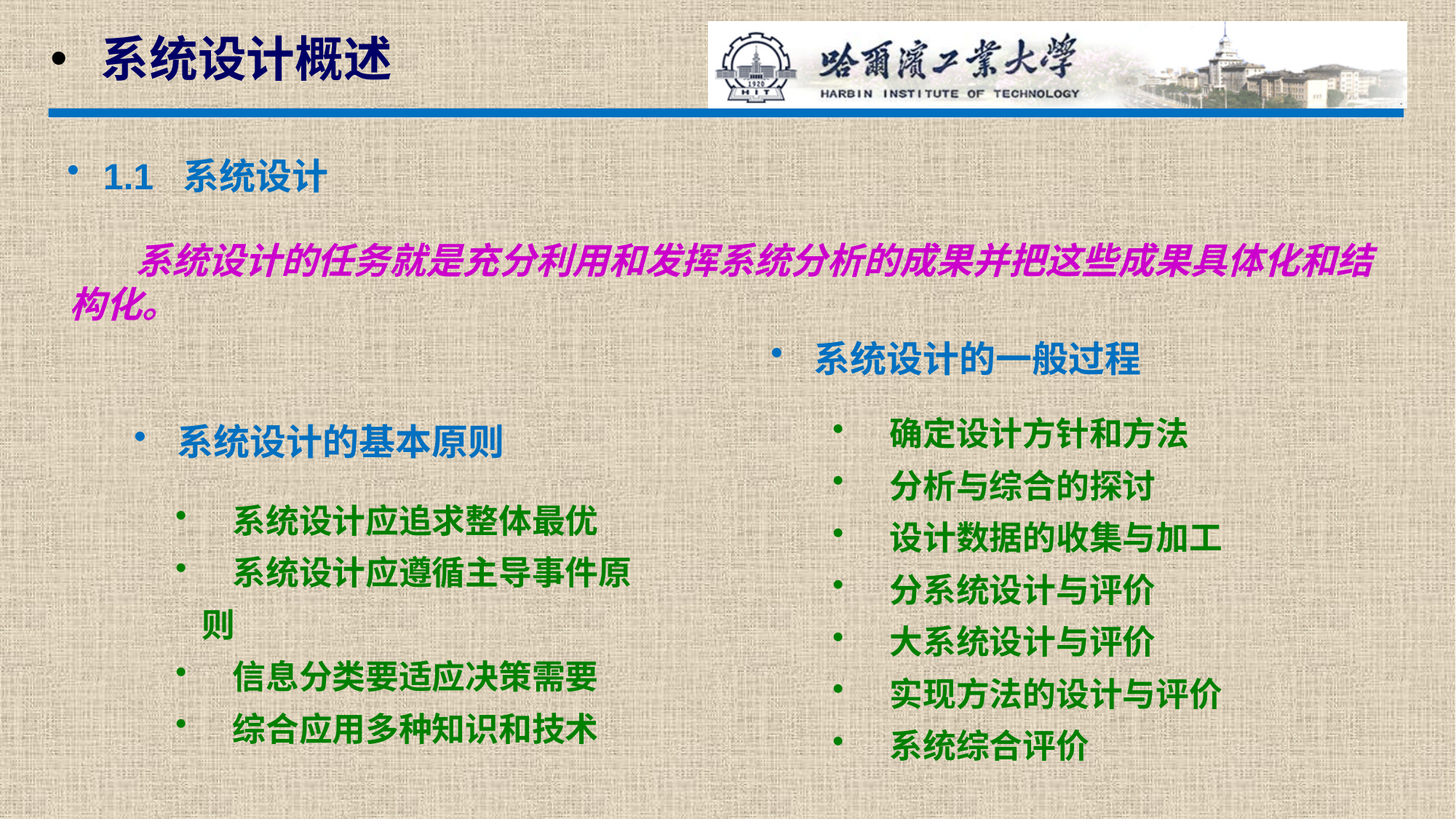

系统设计概述
 1.1  系统设计
       系统设计的任务就是充分利用和发挥系统分析的成果并把这些成果具体化和结构化。
 系统设计的一般过程
   确定设计方针和方法
   分析与综合的探讨
   设计数据的收集与加工
   分系统设计与评价
   大系统设计与评价
   实现方法的设计与评价
   系统综合评价
 系统设计的基本原则
   系统设计应追求整体最优
   系统设计应遵循主导事件原则
   信息分类要适应决策需要
   综合应用多种知识和技术